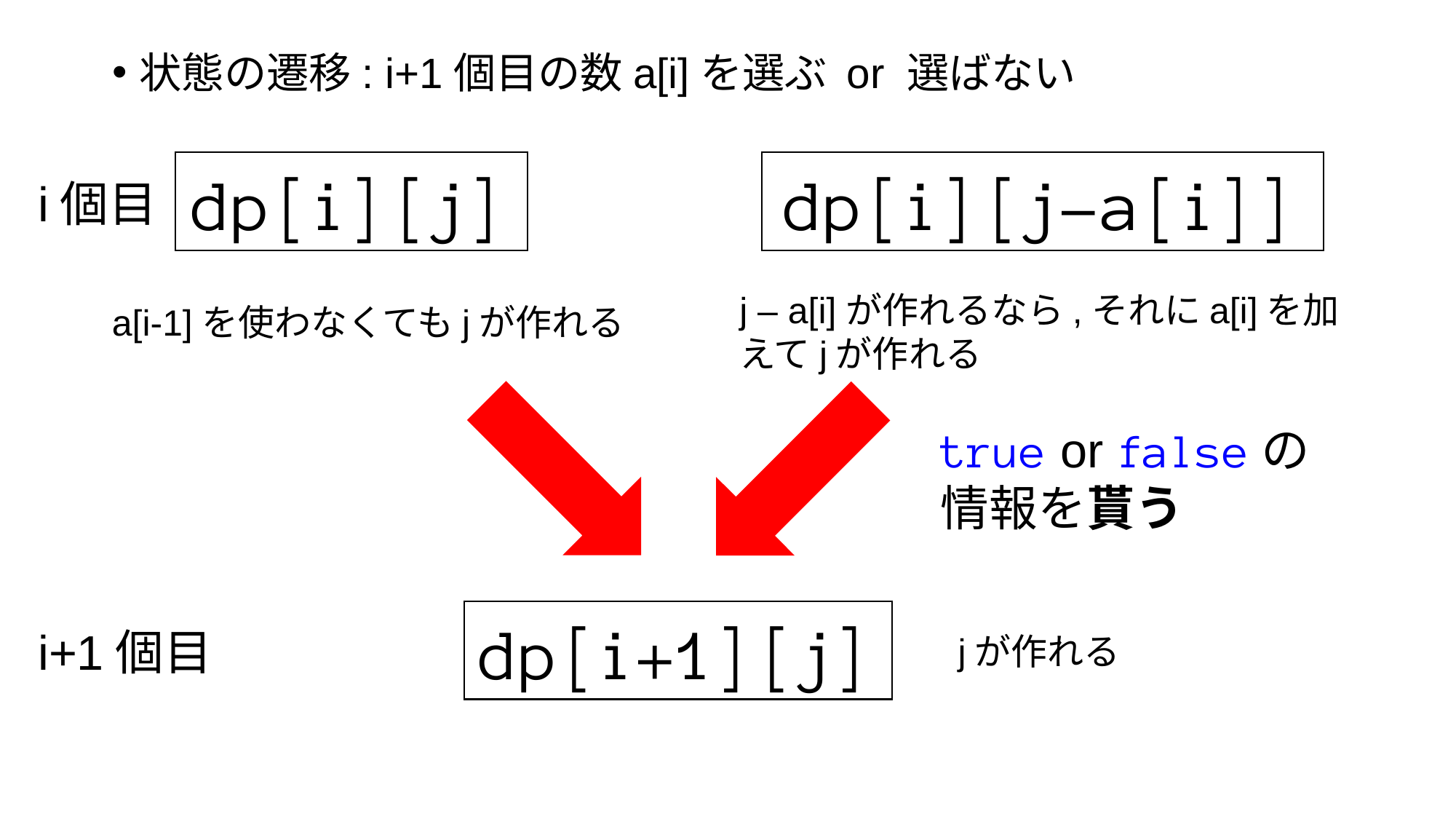

状態の遷移: i+1個目の数a[i]を選ぶ or 選ばない
dp[i][j-a[i]]
dp[i][j]
i個目
j – a[i]が作れるなら,それにa[i]を加えてjが作れる
a[i-1]を使わなくてもjが作れる

true or falseの
情報を貰う
dp[i+1][j]
i+1個目
jが作れる